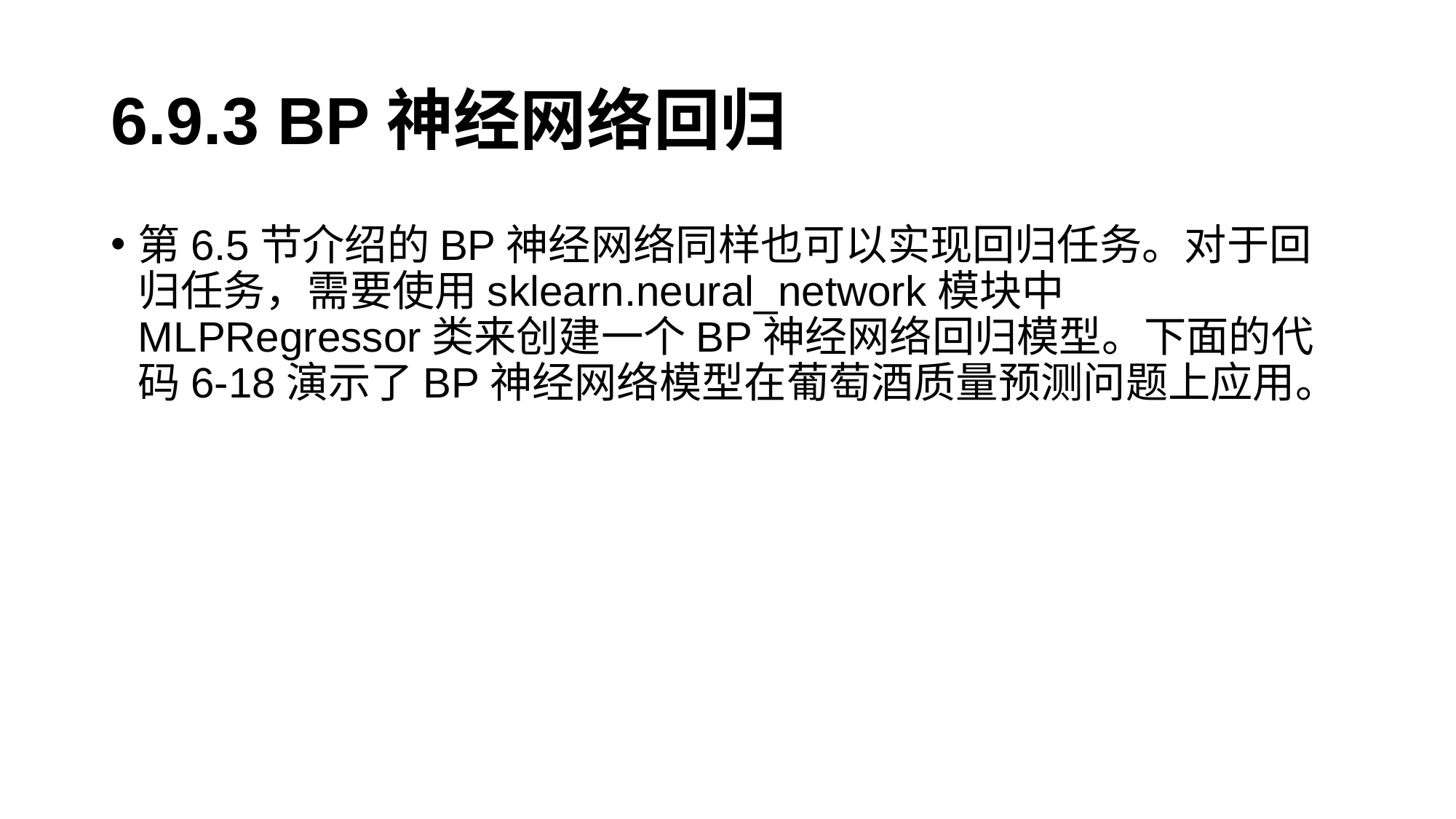

# 6.9.3 BP神经网络回归
第6.5节介绍的BP神经网络同样也可以实现回归任务。对于回归任务，需要使用sklearn.neural_network模块中MLPRegressor类来创建一个BP神经网络回归模型。下面的代码6-18演示了BP神经网络模型在葡萄酒质量预测问题上应用。